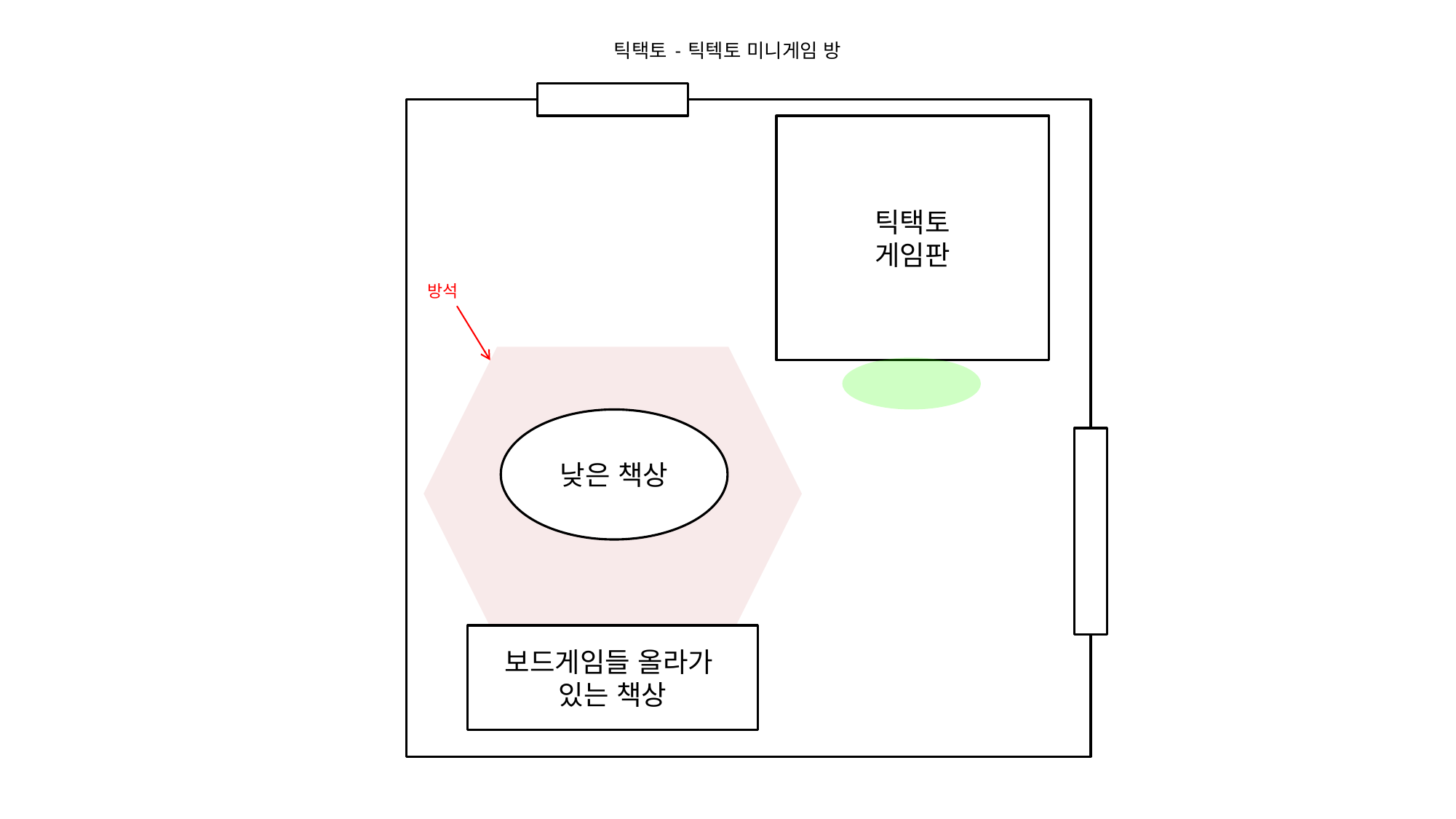

# 틱택토 - 틱텍토 미니게임 방

틱택토
게임판
방석

낮은 책상

보드게임들 올라가
있는 책상